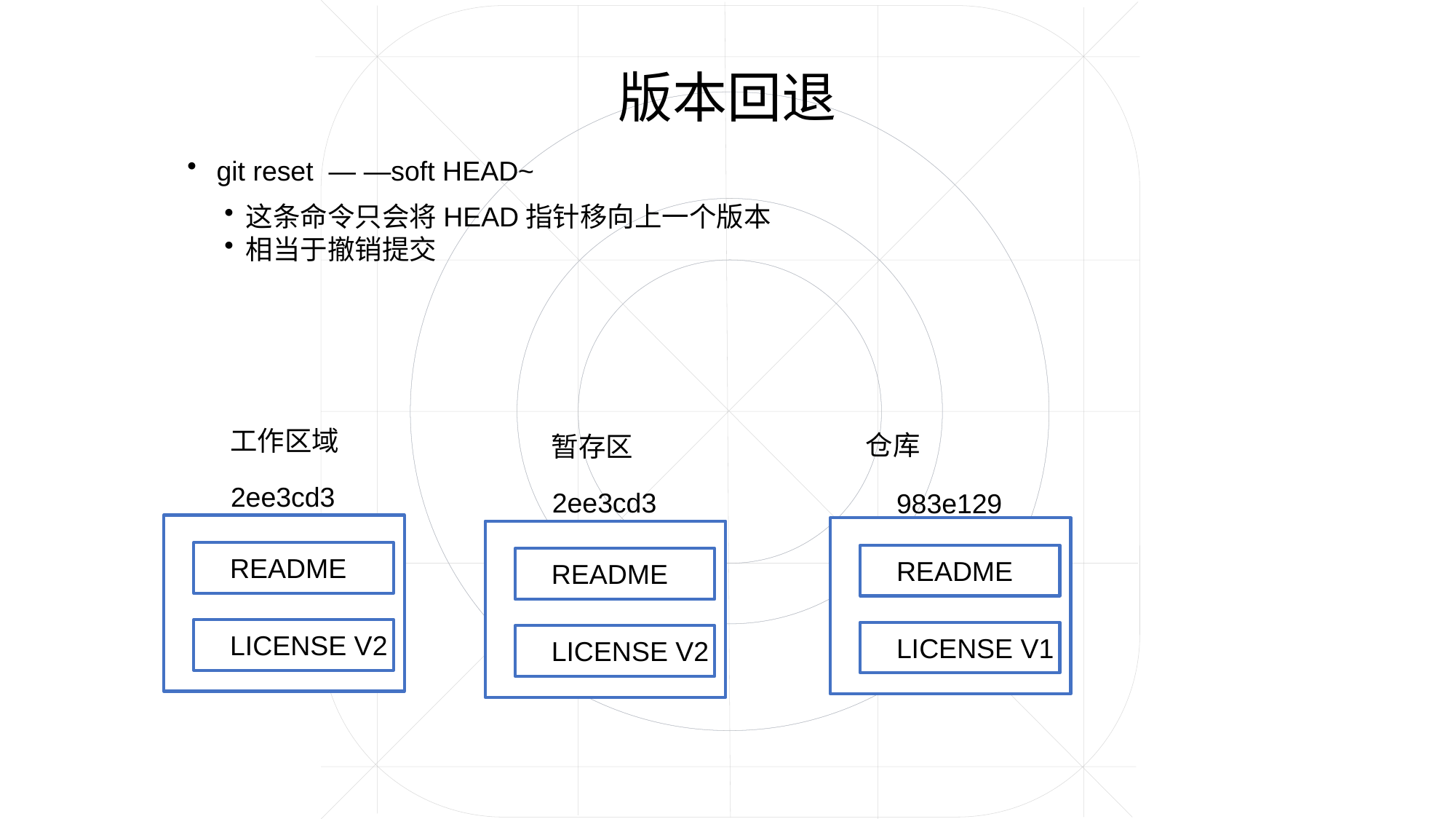

版本回退
 git reset  — —soft HEAD~
这条命令只会将HEAD指针移向上一个版本
相当于撤销提交
工作区域
仓库
暂存区
 2ee3cd3
 2ee3cd3
983e129

README

README
README

LICENSE V2

LICENSE V1
LICENSE V2